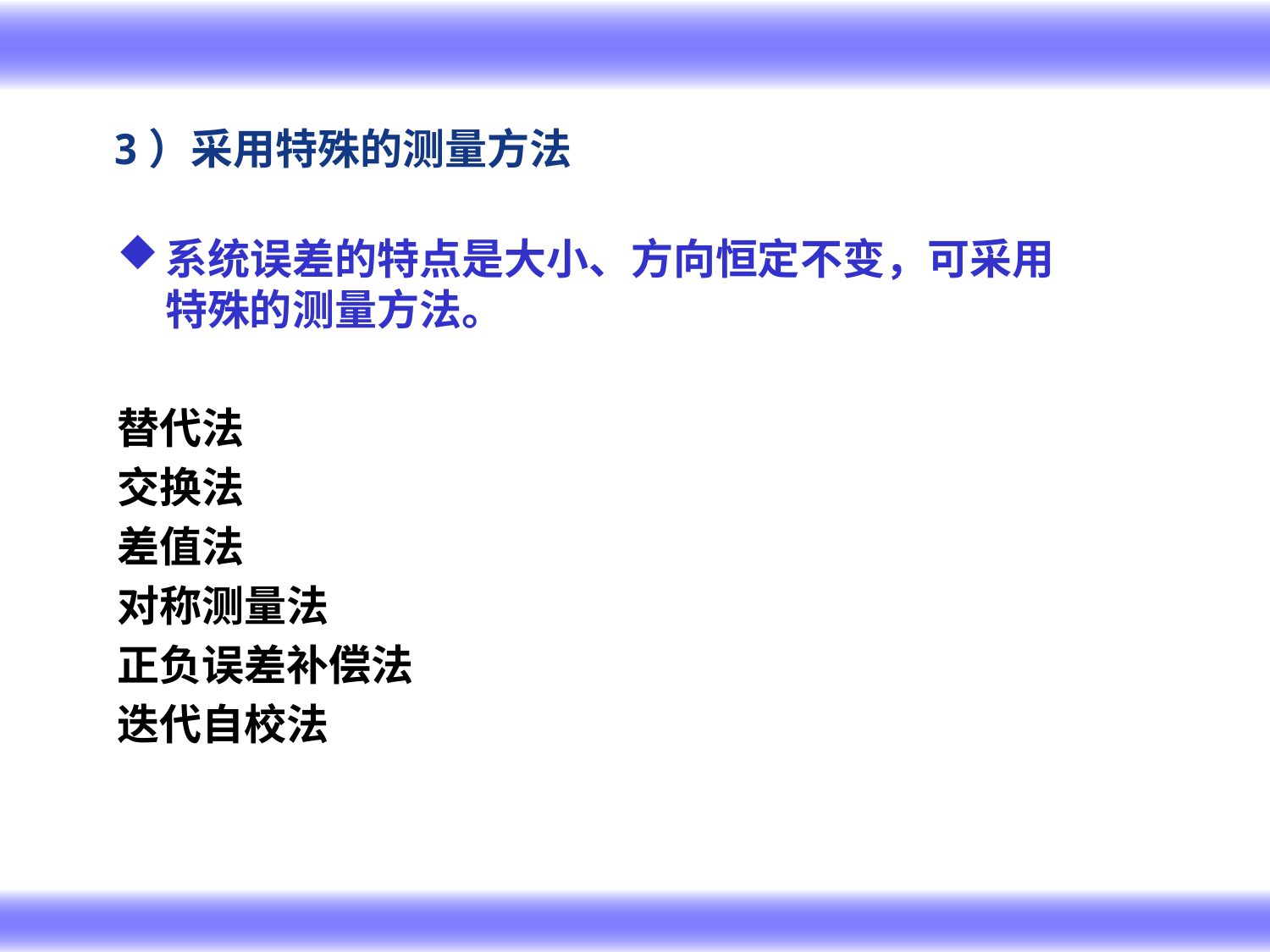

3）采用特殊的测量方法
系统误差的特点是大小、方向恒定不变，可采用特殊的测量方法。

替代法
交换法
差值法
对称测量法
正负误差补偿法
迭代自校法
43